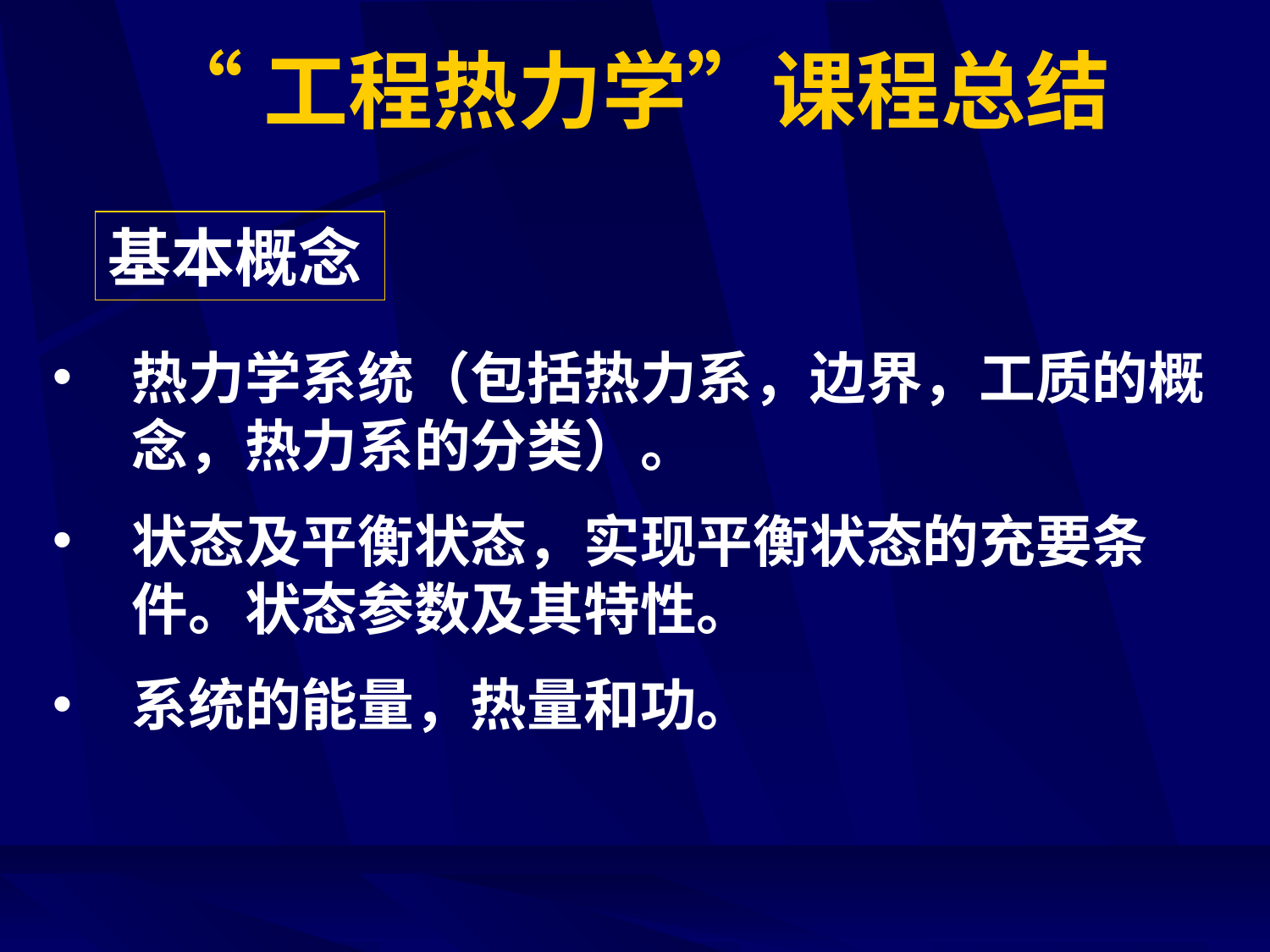

“工程热力学”课程总结
基本概念
热力学系统（包括热力系，边界，工质的概念，热力系的分类）。
状态及平衡状态，实现平衡状态的充要条件。状态参数及其特性。
系统的能量，热量和功。